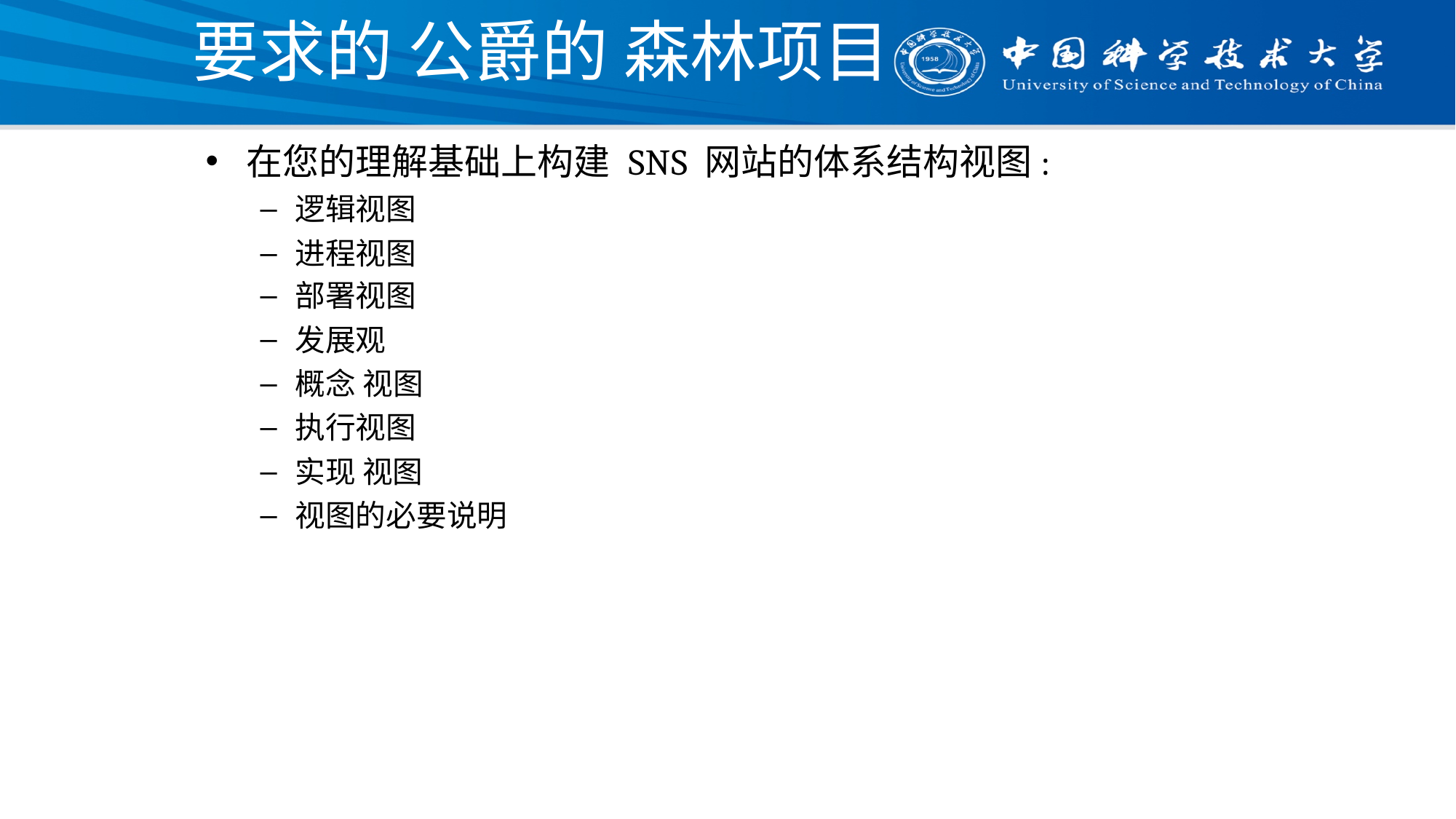

# 要求的 公爵的 森林项目
在您的理解基础上构建 SNS 网站的体系结构视图:
逻辑视图
进程视图
部署视图
发展观
概念 视图
执行视图
实现 视图
视图的必要说明